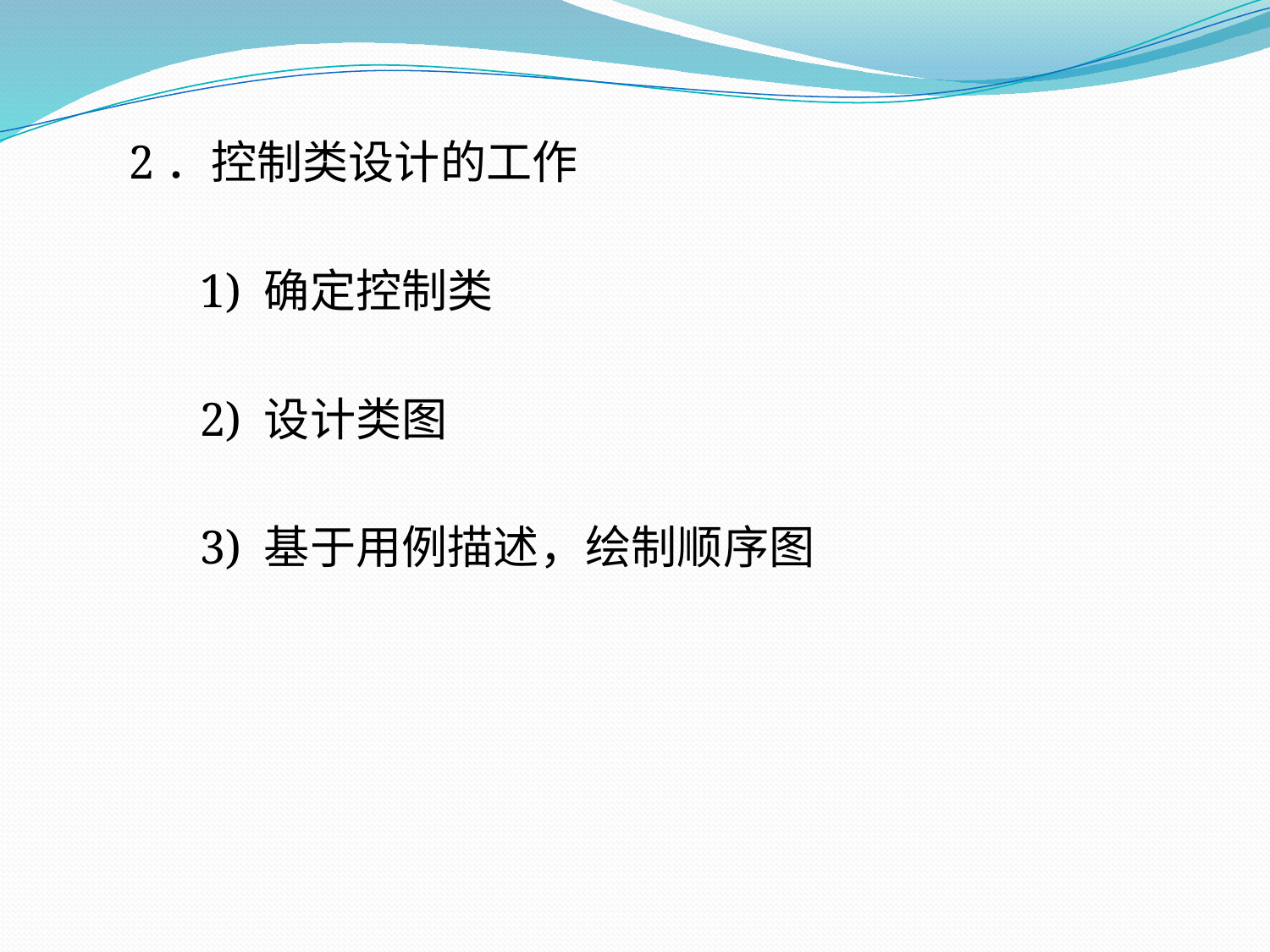

2．控制类设计的工作

            1) 确定控制类

            2) 设计类图

            3) 基于用例描述，绘制顺序图